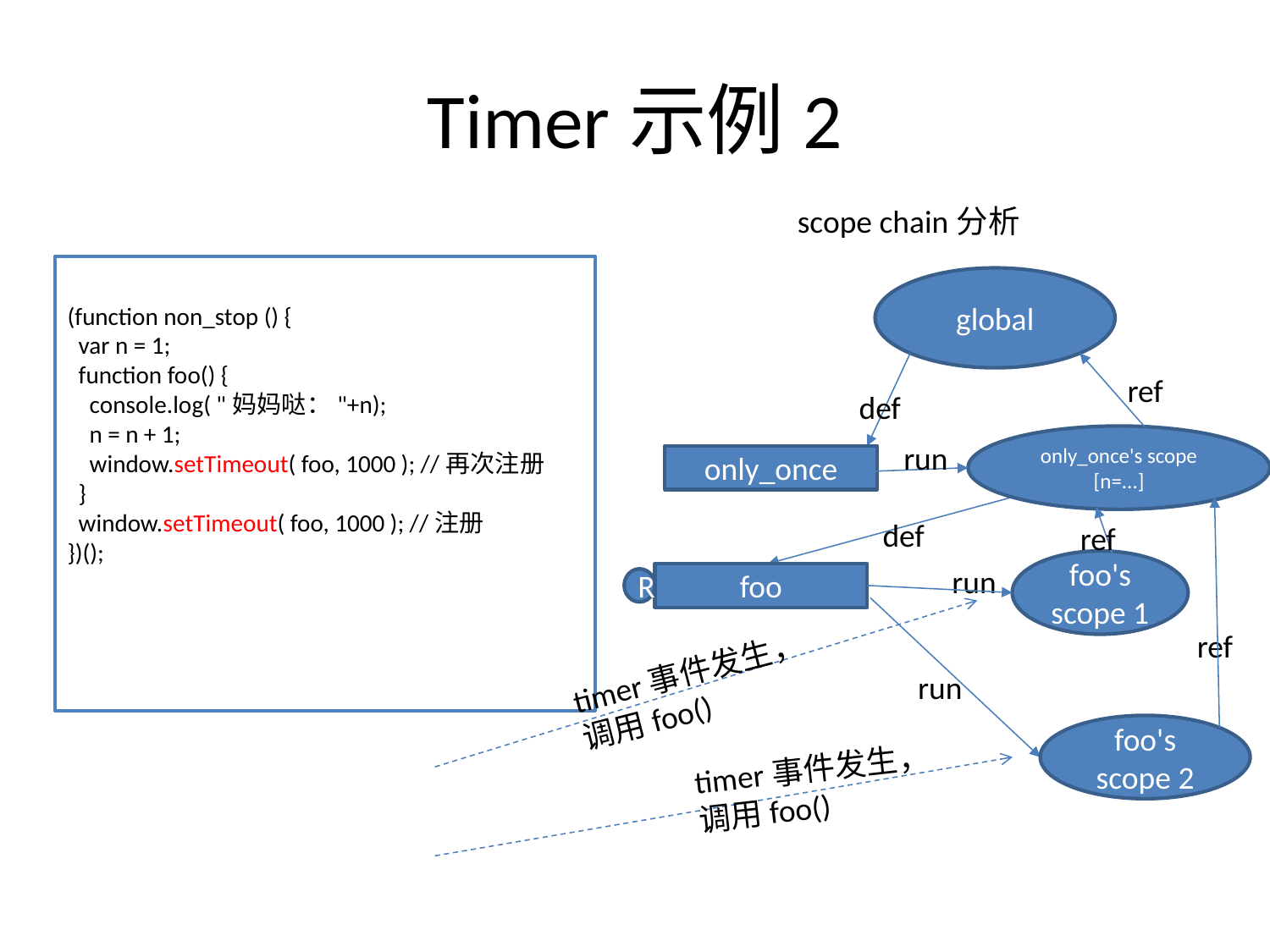

# Timer示例2
scope chain分析

global
(function non_stop () {
  var n = 1;
  function foo() {
    console.log( "妈妈哒："+n);
    n = n + 1;
    window.setTimeout( foo, 1000 ); //再次注册
  }
  window.setTimeout( foo, 1000 ); //注册
})();
ref
def
only_once's scope
[n=...]
run
only_once
def
ref
foo's scope 1
run
foo
R
ref
timer事件发生，调用foo()
run
foo's scope 2
timer事件发生，调用foo()